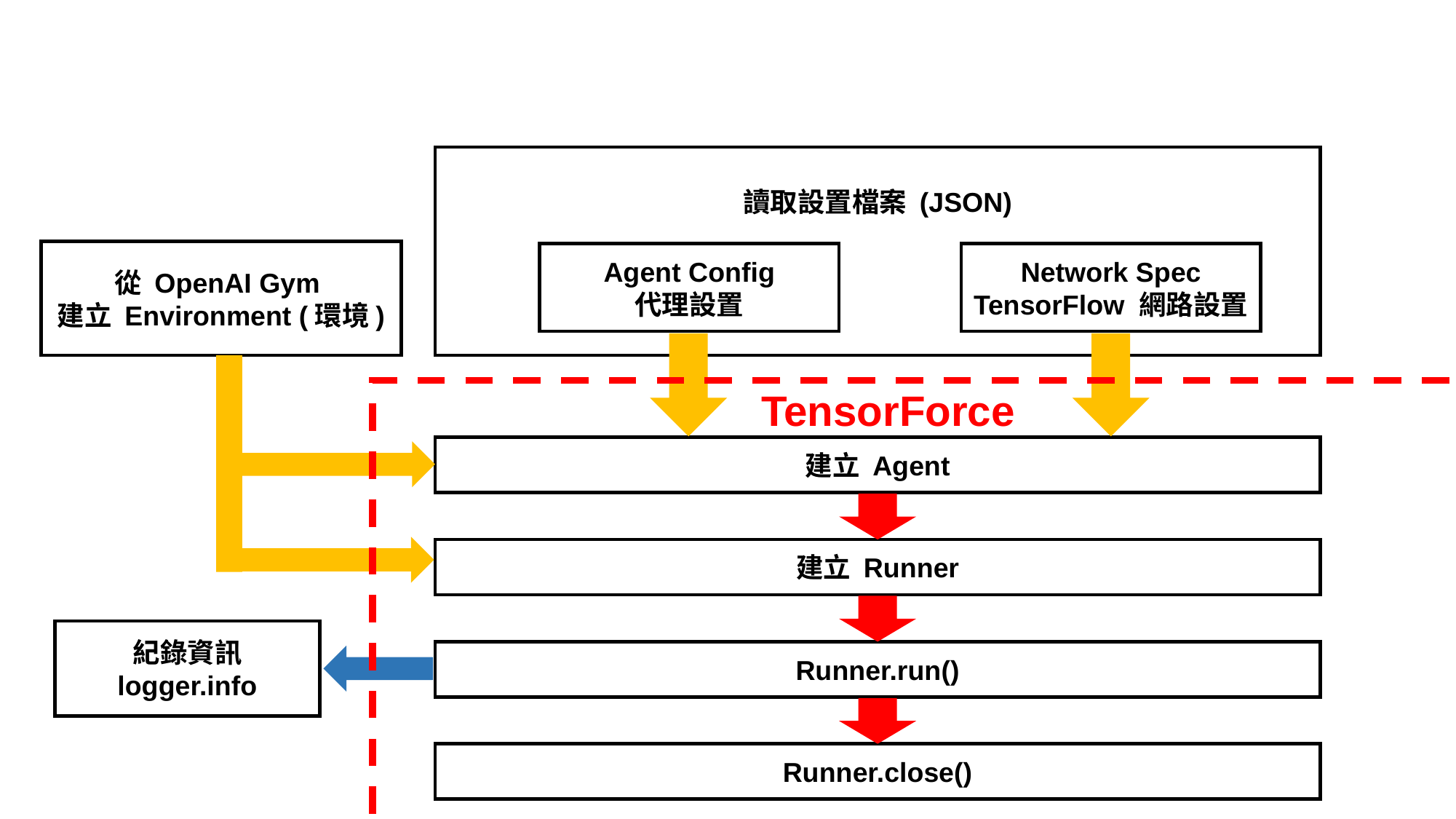

讀取設置檔案 (JSON)
從 OpenAI Gym
建立 Environment (環境)
Agent Config
代理設置
Network Spec
TensorFlow 網路設置

TensorForce
建立 Agent

建立 Runner

紀錄資訊
logger.info
Runner.run()

Runner.close()